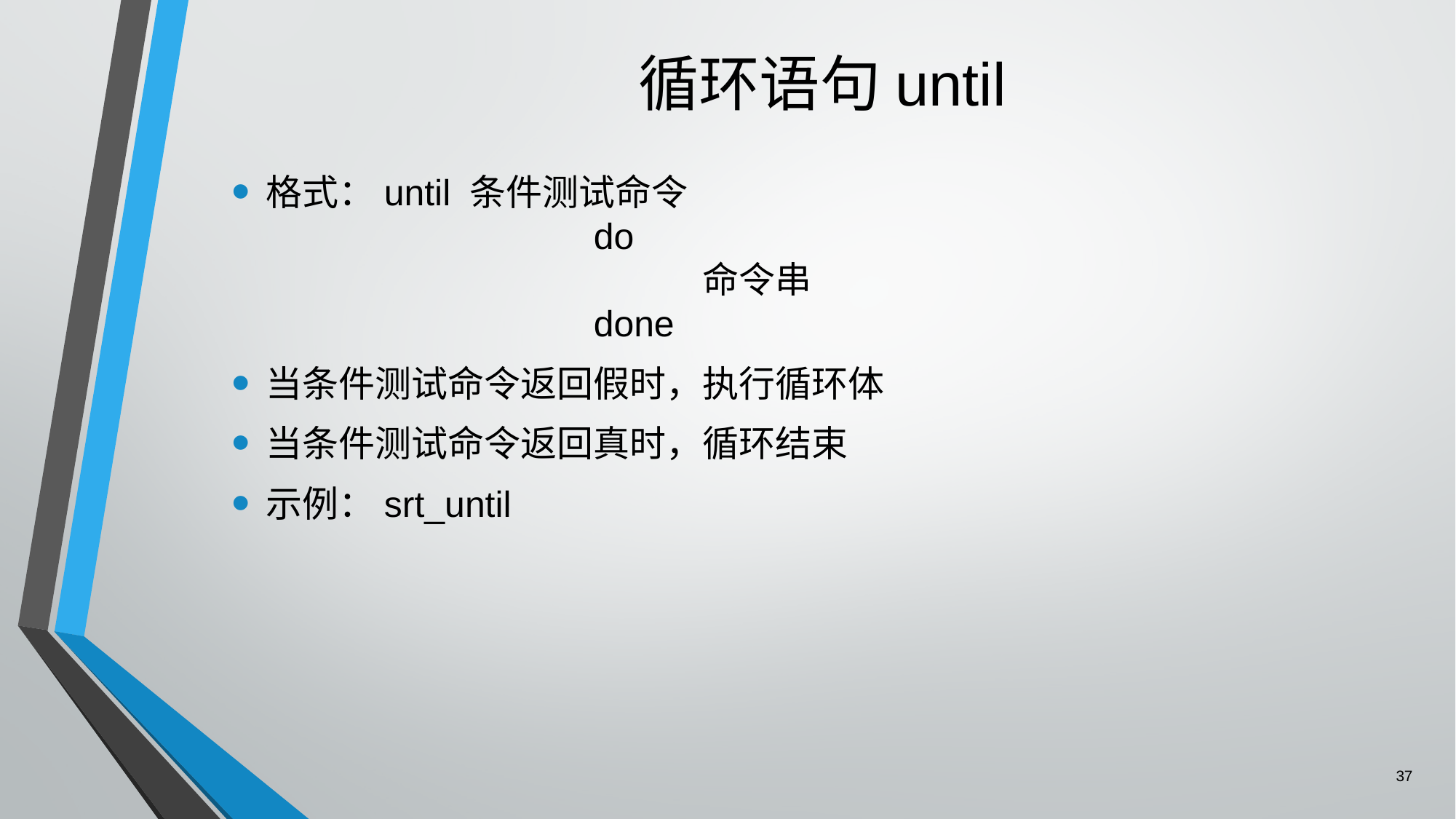

# 循环语句until
格式：until 条件测试命令
			do
				命令串
			done
当条件测试命令返回假时，执行循环体
当条件测试命令返回真时，循环结束
示例：srt_until
37